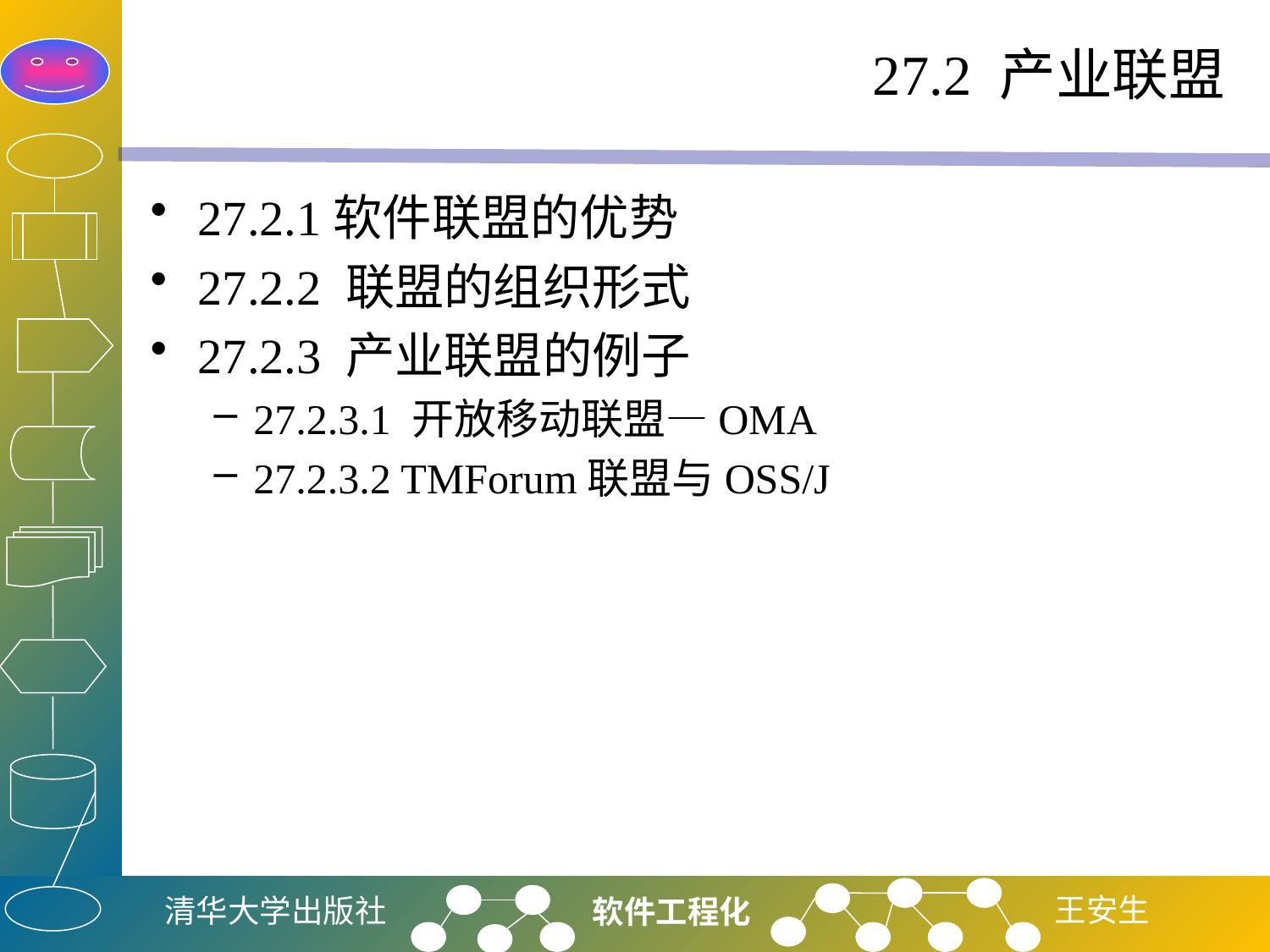

# 27.2 产业联盟
27.2.1软件联盟的优势
27.2.2 联盟的组织形式
27.2.3 产业联盟的例子
27.2.3.1 开放移动联盟—OMA
27.2.3.2 TMForum联盟与OSS/J